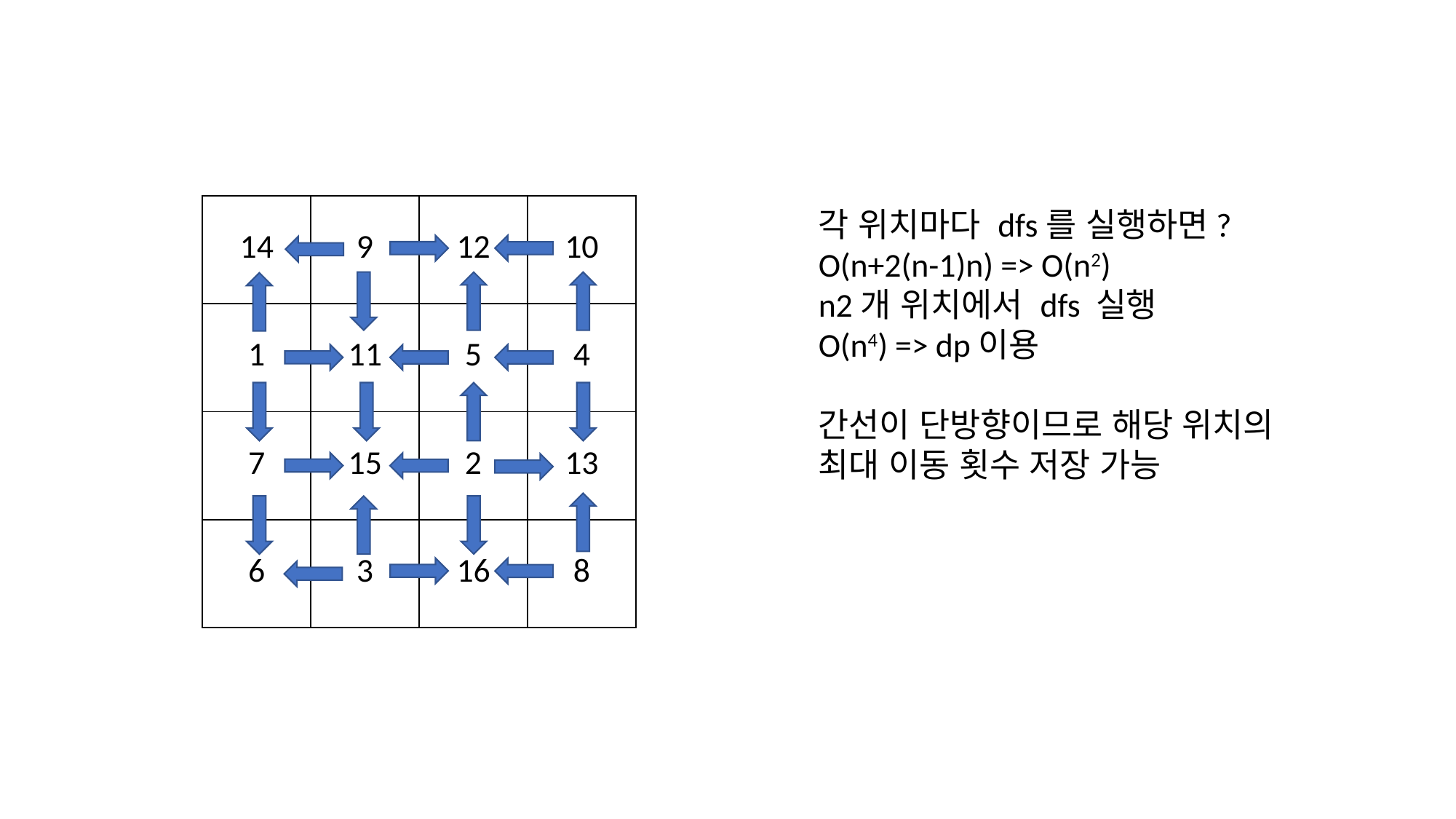

| 14 | 9 | 12 | 10 |
| --- | --- | --- | --- |
| 1 | 11 | 5 | 4 |
| 7 | 15 | 2 | 13 |
| 6 | 3 | 16 | 8 |
각 위치마다 dfs를 실행하면?
O(n+2(n-1)n) => O(n2)
n2개 위치에서 dfs 실행
O(n4) => dp이용

간선이 단방향이므로 해당 위치의
최대 이동 횟수 저장 가능